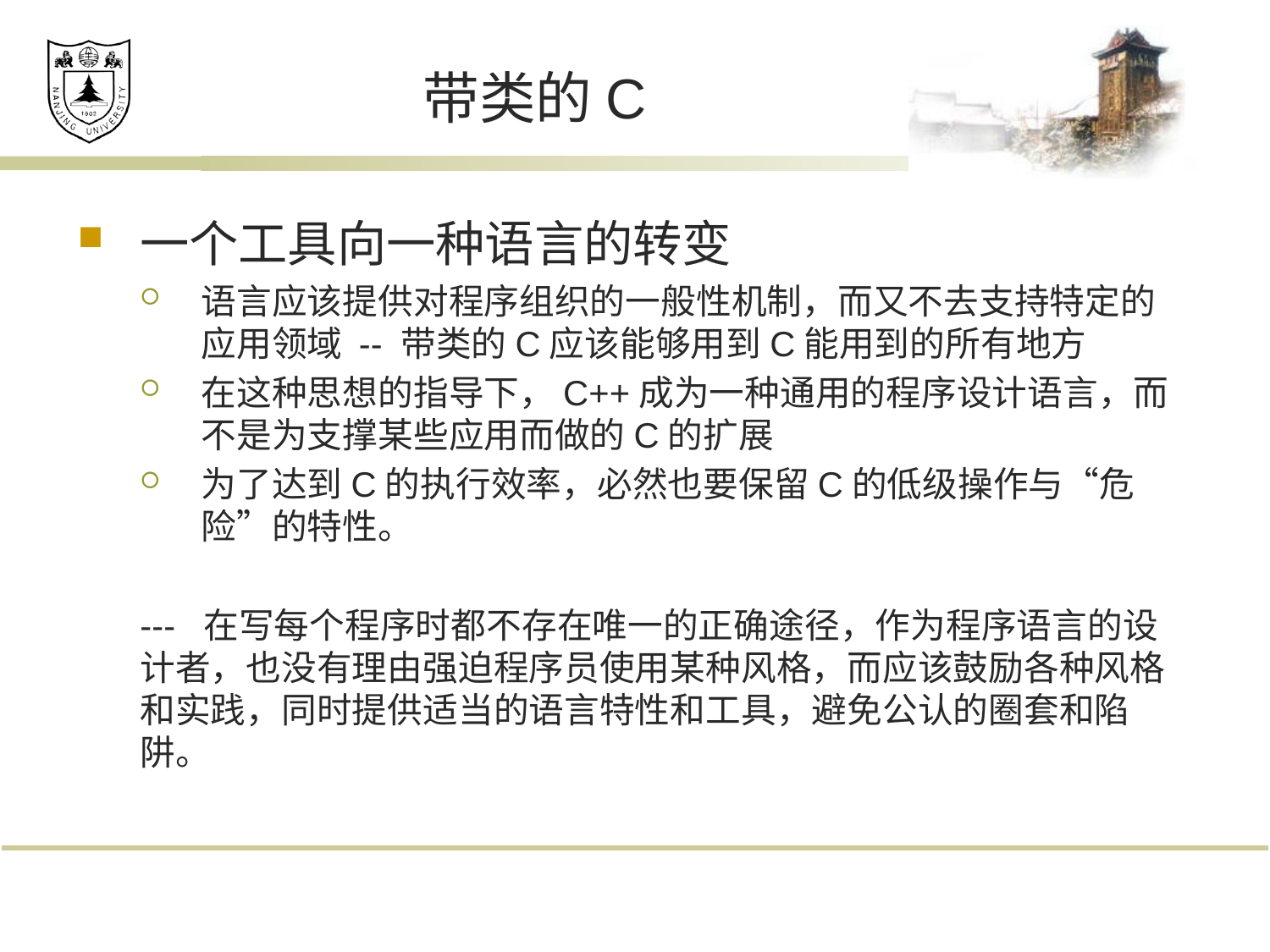

# 带类的C
一个工具向一种语言的转变
语言应该提供对程序组织的一般性机制，而又不去支持特定的应用领域 -- 带类的C应该能够用到C能用到的所有地方
在这种思想的指导下，C++成为一种通用的程序设计语言，而不是为支撑某些应用而做的C的扩展
为了达到C的执行效率，必然也要保留C的低级操作与“危险”的特性。

---  在写每个程序时都不存在唯一的正确途径，作为程序语言的设计者，也没有理由强迫程序员使用某种风格，而应该鼓励各种风格和实践，同时提供适当的语言特性和工具，避免公认的圈套和陷阱。

6